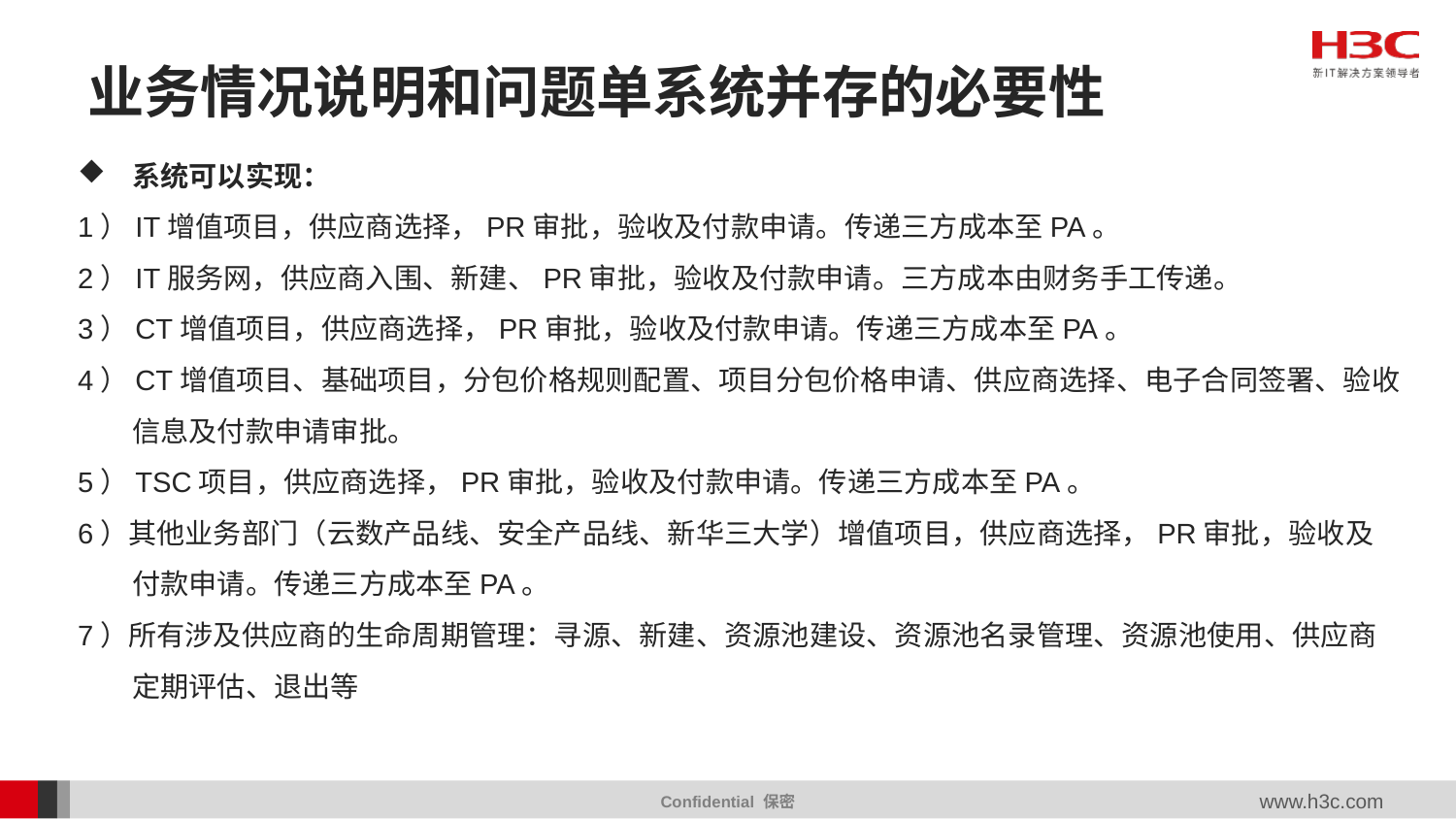

# 业务情况说明和问题单系统并存的必要性
系统可以实现：
1）IT增值项目，供应商选择，PR审批，验收及付款申请。传递三方成本至PA。
2）IT服务网，供应商入围、新建、PR审批，验收及付款申请。三方成本由财务手工传递。
3）CT增值项目，供应商选择，PR审批，验收及付款申请。传递三方成本至PA。
4）CT增值项目、基础项目，分包价格规则配置、项目分包价格申请、供应商选择、电子合同签署、验收信息及付款申请审批。
5）TSC项目，供应商选择，PR审批，验收及付款申请。传递三方成本至PA。
6）其他业务部门（云数产品线、安全产品线、新华三大学）增值项目，供应商选择，PR审批，验收及付款申请。传递三方成本至PA。
7）所有涉及供应商的生命周期管理：寻源、新建、资源池建设、资源池名录管理、资源池使用、供应商定期评估、退出等